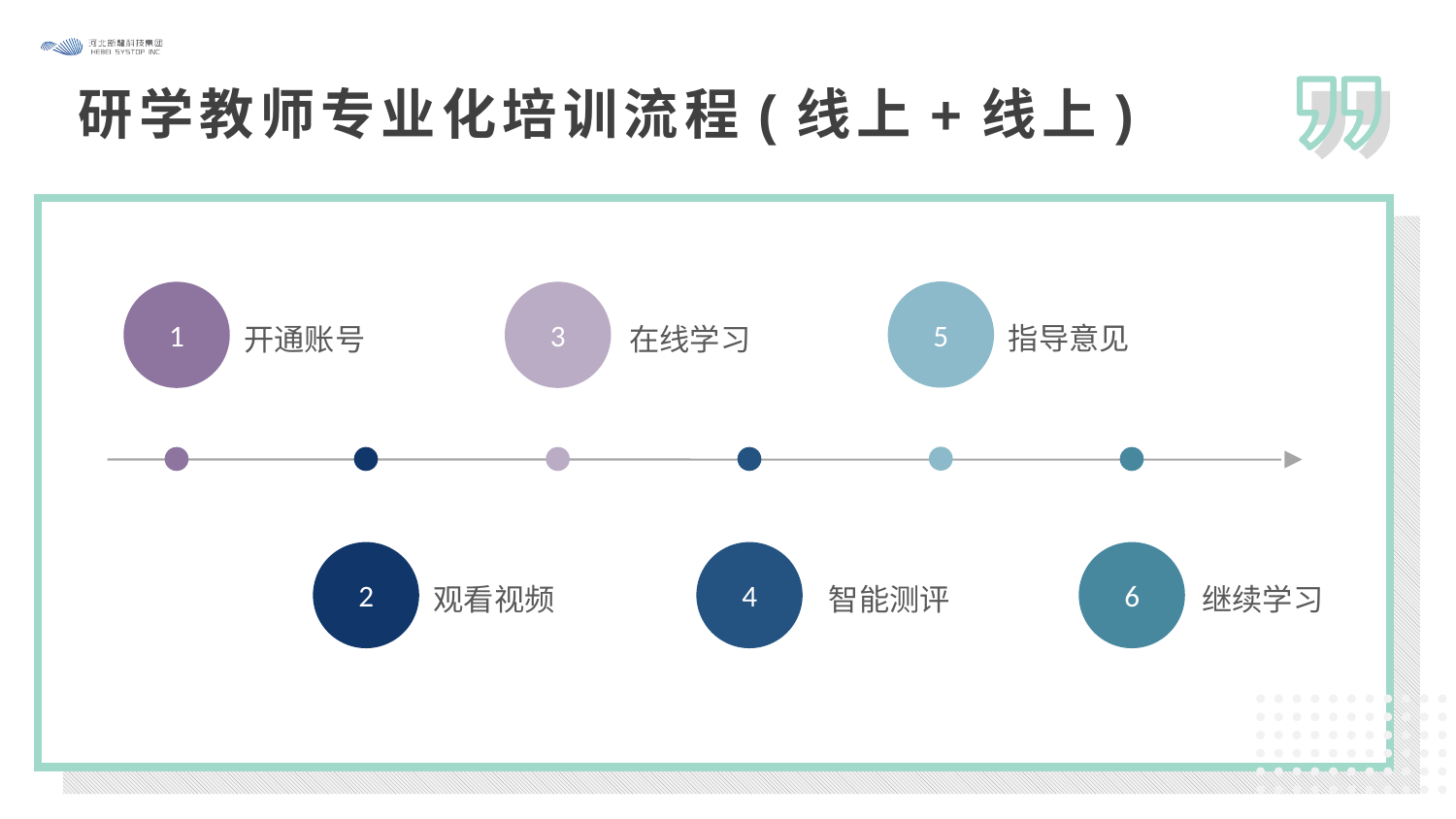

研学教师专业化培训流程(线上+线上)

5
1
3

指导意见
开通账号
在线学习

2
4
6
智能测评
继续学习
观看视频